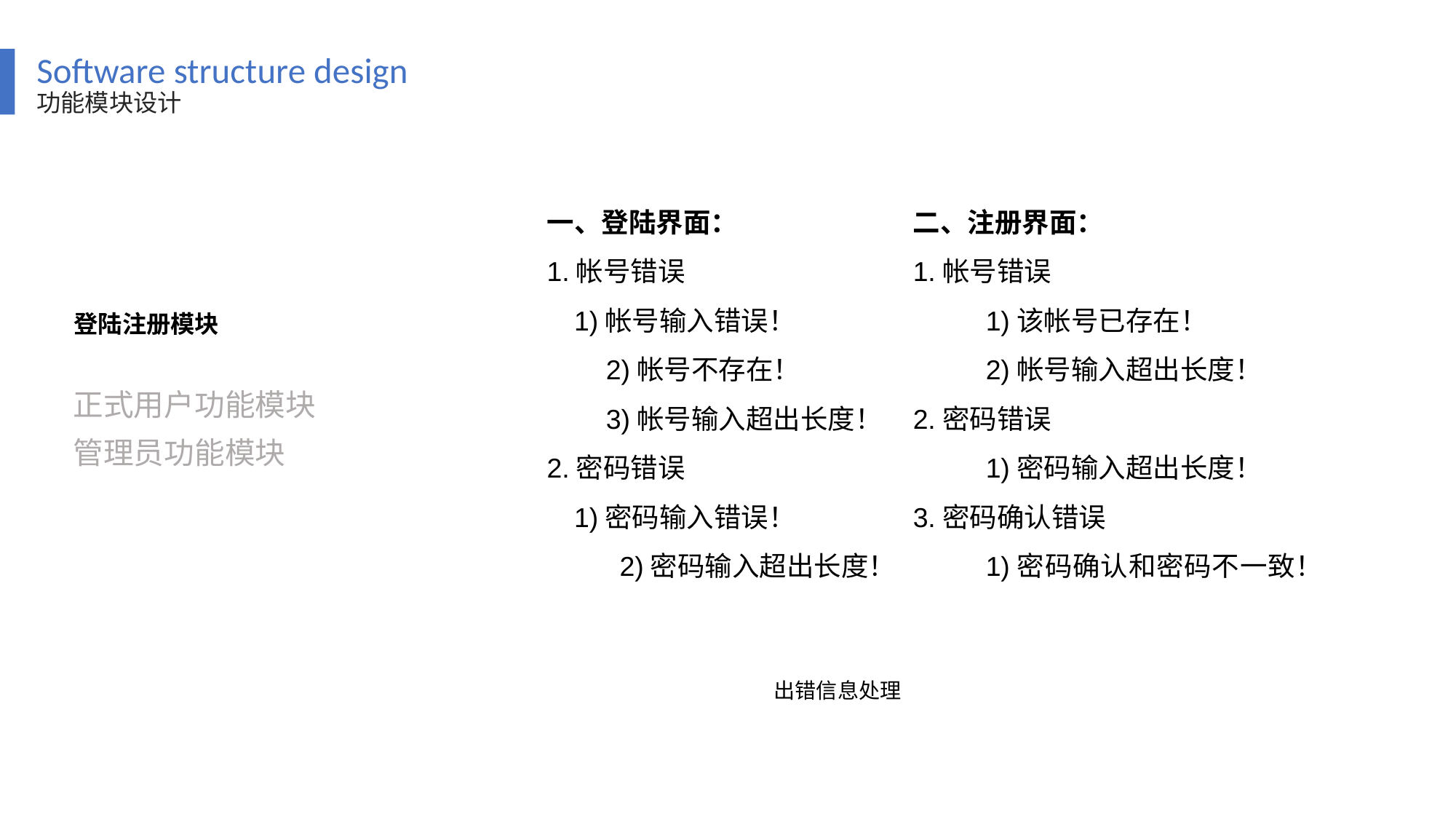

Software structure design
功能模块设计
一、登陆界面：
1.帐号错误
1)帐号输入错误！
2)帐号不存在！
3)帐号输入超出长度！
2.密码错误
1)密码输入错误！
	2)密码输入超出长度！
二、注册界面：
1.帐号错误
	1)该帐号已存在！
	2)帐号输入超出长度！
2.密码错误
	1)密码输入超出长度！
3.密码确认错误
	1)密码确认和密码不一致！
登陆注册模块
正式用户功能模块
管理员功能模块
出错信息处理